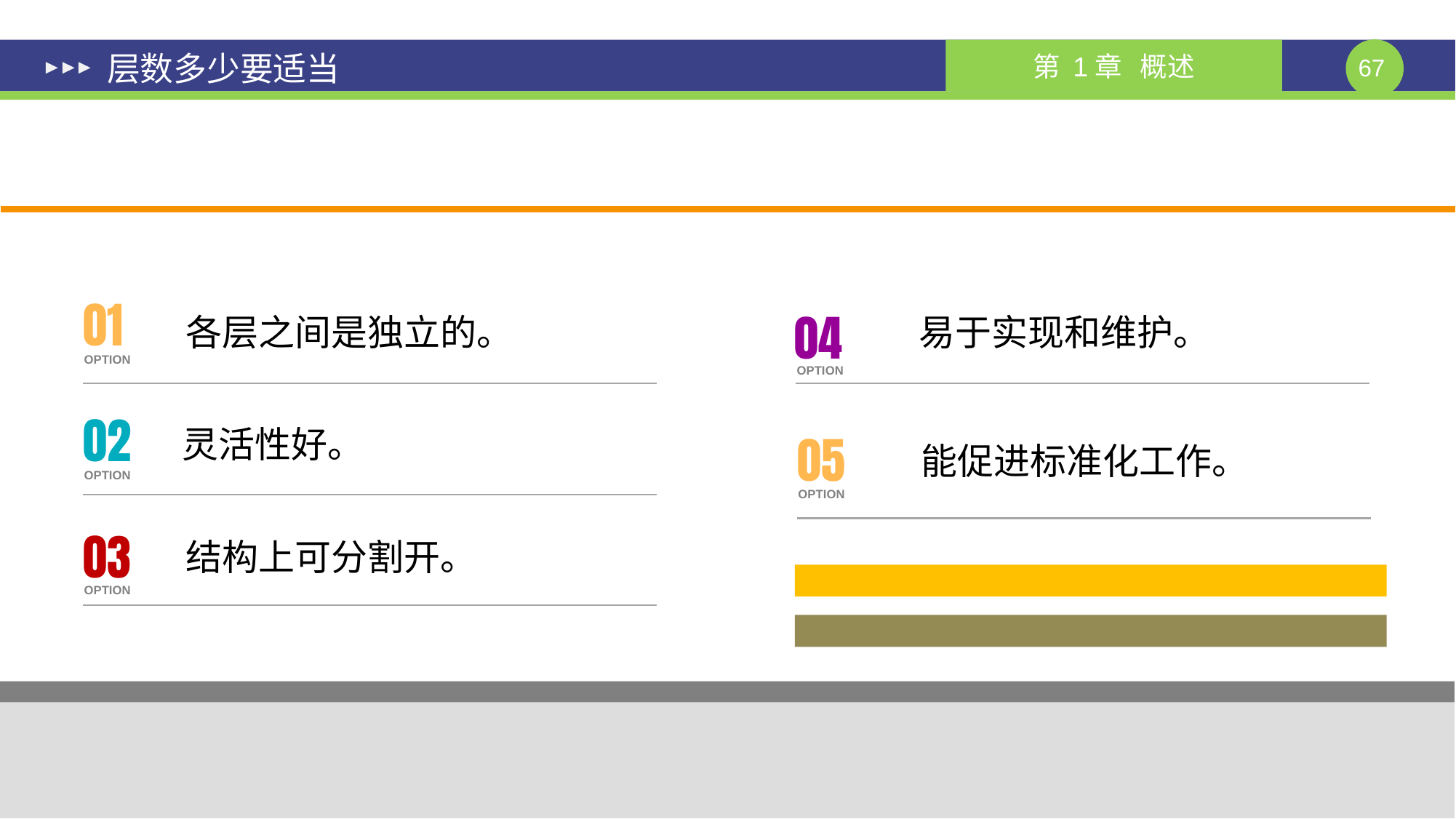

# 层数多少要适当
01
OPTION
各层之间是独立的。
易于实现和维护。
04
OPTION
02
OPTION
灵活性好。
05
OPTION
能促进标准化工作。
03
OPTION
结构上可分割开。